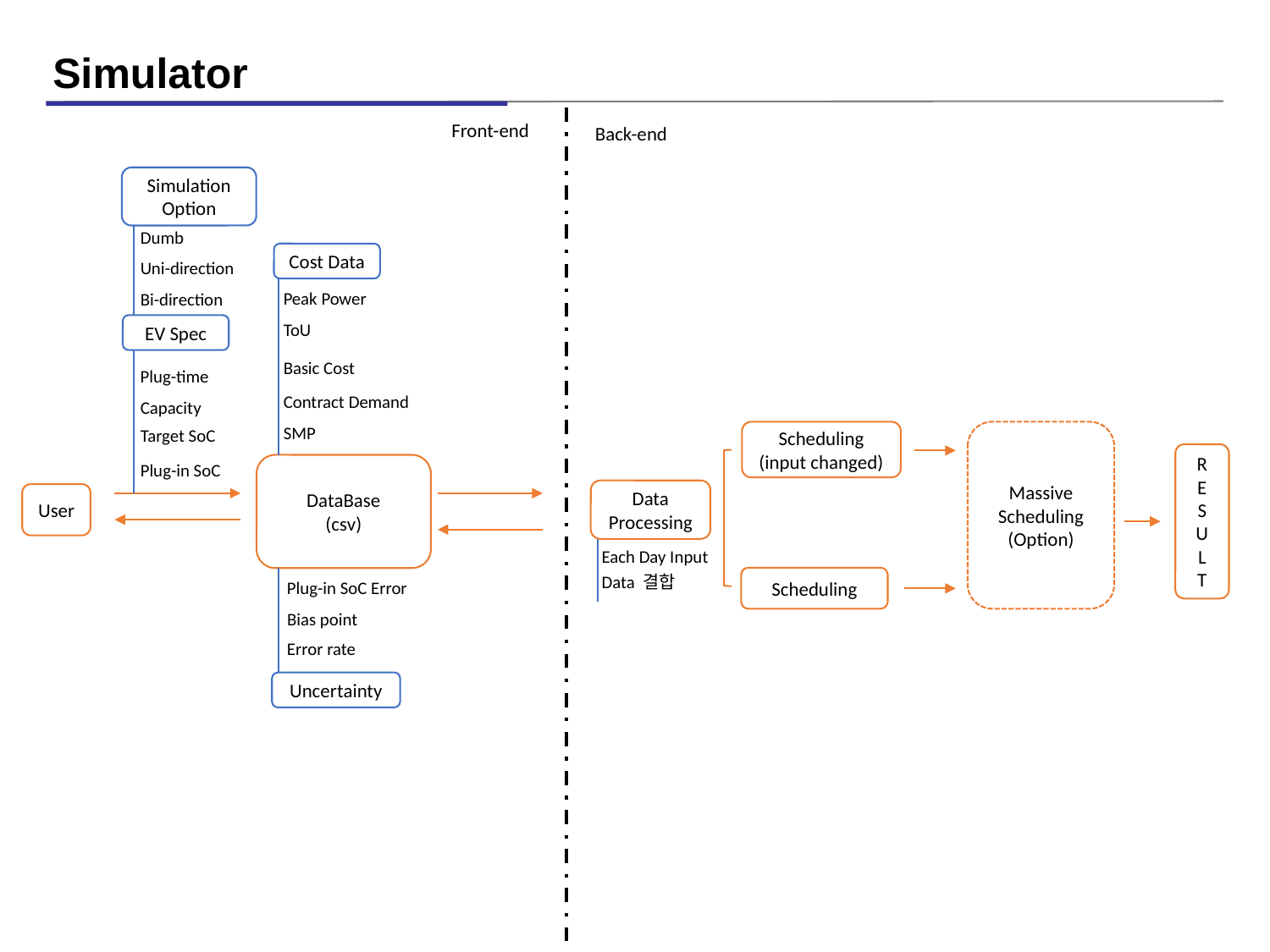

# Simulator
Front-end
Back-end
Simulation Option
Dumb
Cost Data
Uni-direction
Peak Power
Bi-direction
ToU
EV Spec
Basic Cost
Plug-time
Contract Demand
Capacity
SMP
Target SoC
Scheduling
(input changed)
Massive
Scheduling
(Option)
R
E
S
U
L
T

Plug-in SoC
DataBase
(csv)
Data Processing
User
Each Day Input
Data 결합
Scheduling
Plug-in SoC Error
Bias point
Error rate
Uncertainty